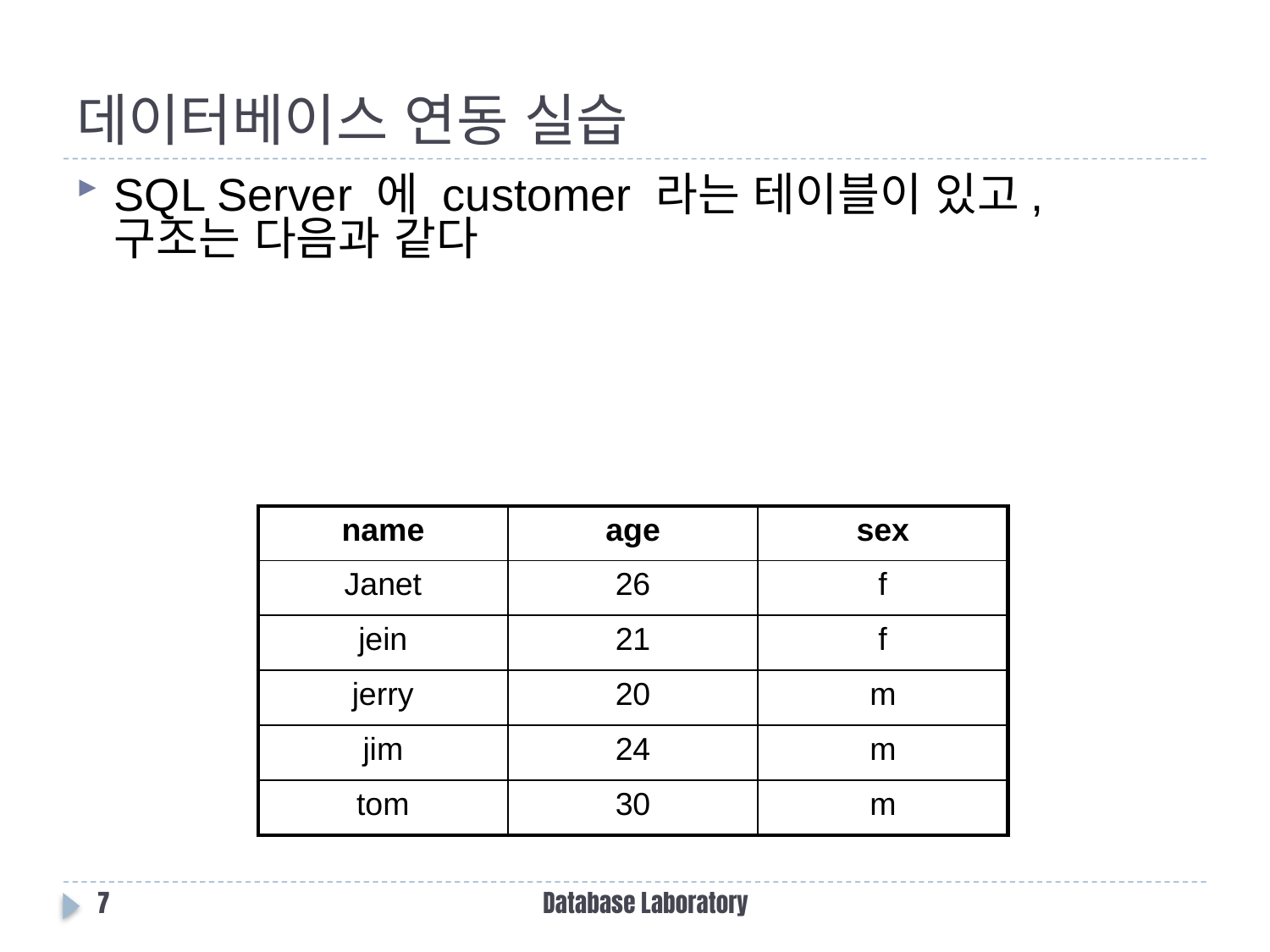

# 데이터베이스 연동 실습
SQL Server 에 customer 라는 테이블이 있고, 구조는 다음과 같다
| name | age | sex |
| --- | --- | --- |
| Janet | 26 | f |
| jein | 21 | f |
| jerry | 20 | m |
| jim | 24 | m |
| tom | 30 | m |
7
Database Laboratory